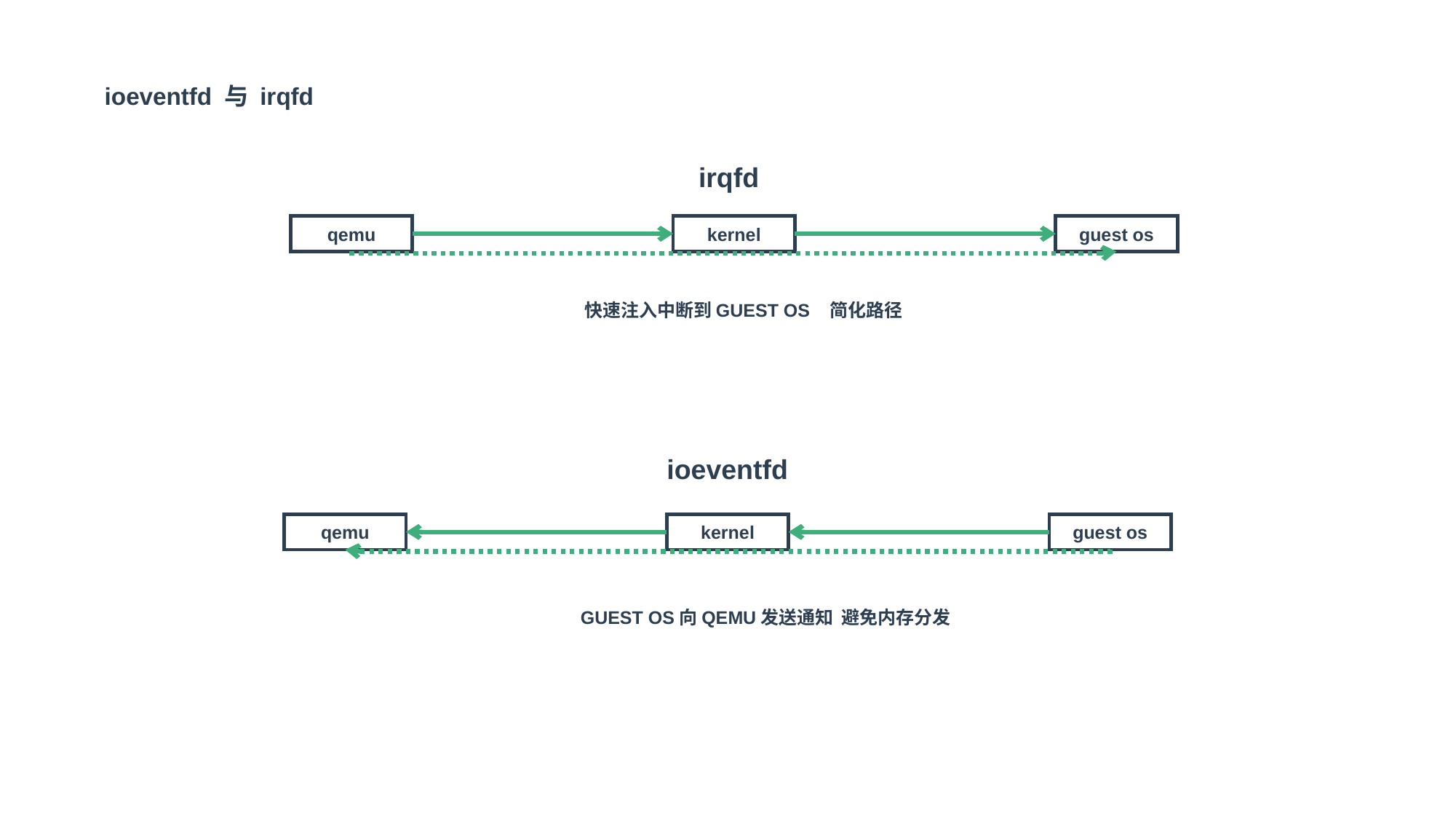

ioeventfd 与 irqfd
irqfd
qemu
kernel
guest os
快速注入中断到GUEST OS   简化路径
ioeventfd
qemu
kernel
guest os
GUEST OS向QEMU发送通知  避免内存分发